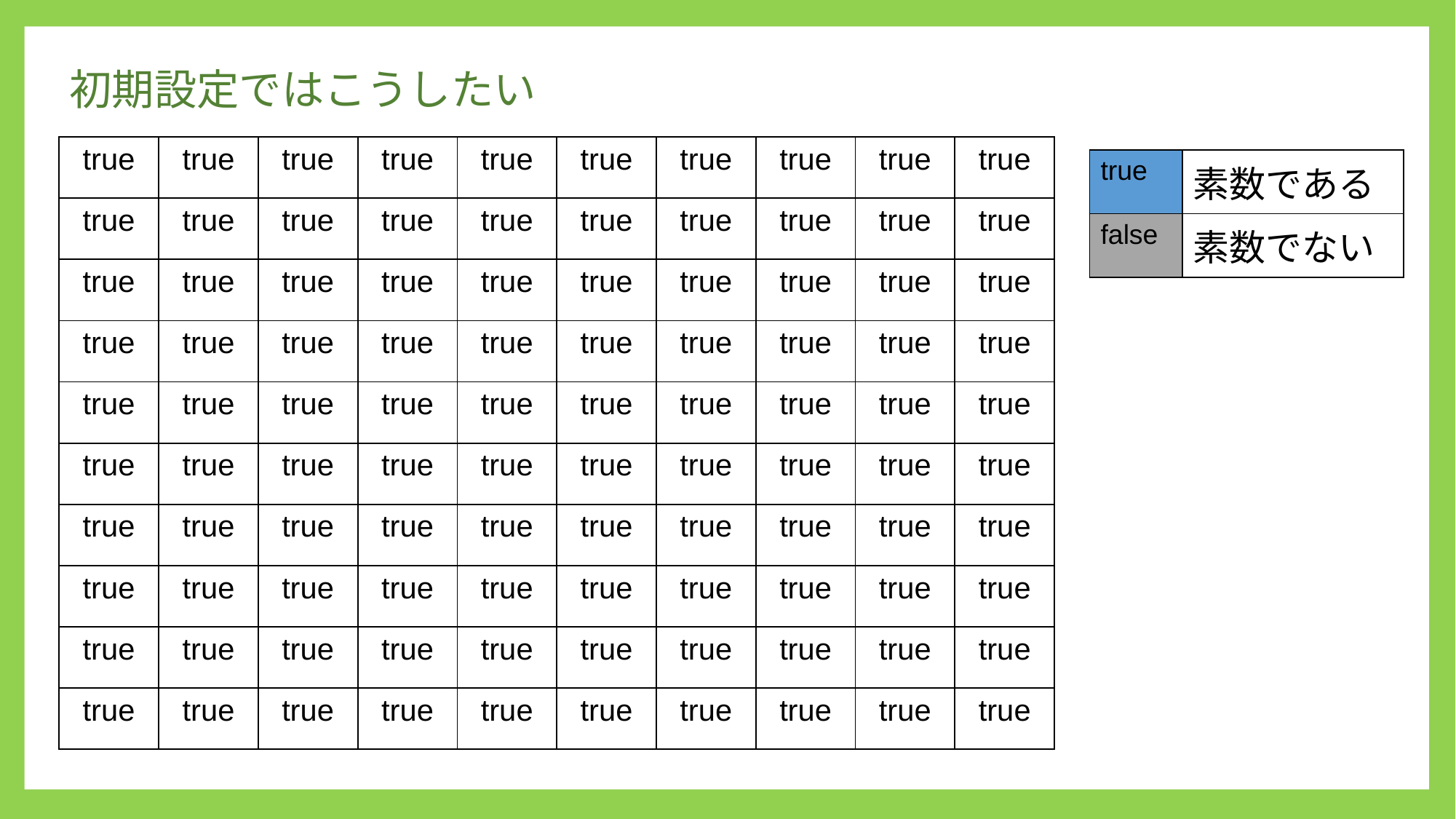

初期設定ではこうしたい
| true | true | true | true | true | true | true | true | true | true |
| --- | --- | --- | --- | --- | --- | --- | --- | --- | --- |
| true | true | true | true | true | true | true | true | true | true |
| true | true | true | true | true | true | true | true | true | true |
| true | true | true | true | true | true | true | true | true | true |
| true | true | true | true | true | true | true | true | true | true |
| true | true | true | true | true | true | true | true | true | true |
| true | true | true | true | true | true | true | true | true | true |
| true | true | true | true | true | true | true | true | true | true |
| true | true | true | true | true | true | true | true | true | true |
| true | true | true | true | true | true | true | true | true | true |
| true | 素数である |
| --- | --- |
| false | 素数でない |